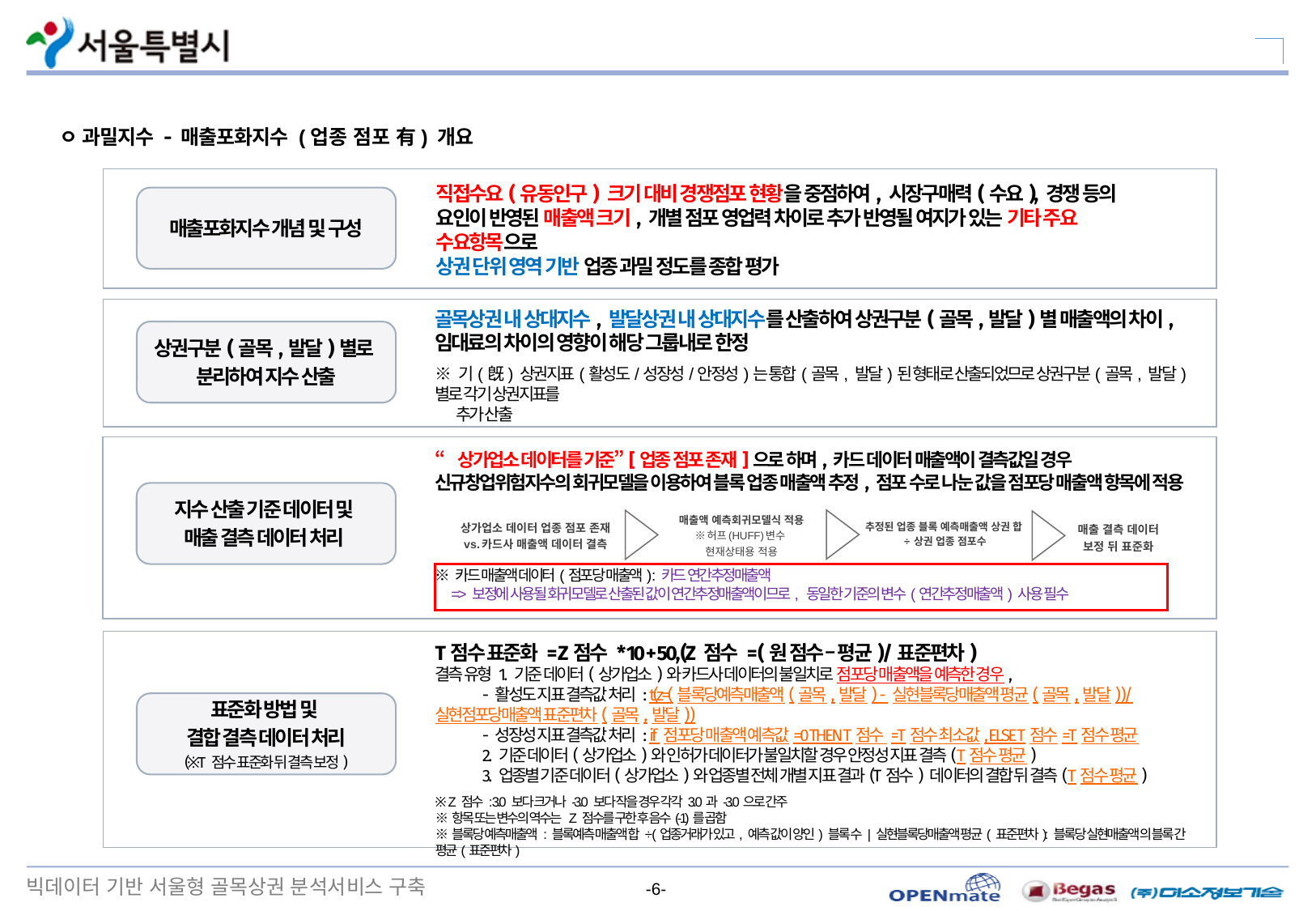

ㅇ 과밀지수 - 매출포화지수 (업종 점포 有) 개요

매출포화지수 개념 및 구성
직접수요(유동인구) 크기 대비 경쟁점포 현황을 중점하여, 시장구매력(수요), 경쟁 등의 요인이 반영된 매출액 크기, 개별 점포 영업력 차이로 추가 반영될 여지가 있는 기타 주요 수요항목으로
상권 단위 영역 기반 업종 과밀 정도를 종합 평가

상권구분(골목,발달)별로
분리하여 지수 산출
골목상권 내 상대지수, 발달상권 내 상대지수를 산출하여 상권구분(골목,발달)별 매출액의 차이, 임대료의 차이의 영향이 해당 그룹내로 한정

※ 기(旣) 상권지표(활성도/성장성/안정성)는 통합(골목, 발달)된 형태로 산출되었므로 상권구분(골목, 발달)별로 각기 상권지표를
      추가 산출

“상가업소 데이터를 기준”[업종 점포 존재]으로 하며, 카드 데이터 매출액이 결측값일 경우 신규창업위험지수의 회귀모델을 이용하여 블록 업종 매출액 추정, 점포 수로 나눈 값을 점포당 매출액 항목에 적용

※ 카드 매출액 데이터(점포당 매출액) : 카드 연간추정매출액
       => 보정에 사용될 회귀모델로 산출된 값이 연간추정매출액이므로,  동일한 기준의 변수(연간추정매출액) 사용 필수

지수 산출 기준 데이터 및
매출 결측 데이터 처리

매출액 예측회귀모델식 적용
※허프(HUFF)변수
현재상태용 적용

상가업소 데이터 업종 점포 존재 vs.카드사 매출액 데이터 결측

추정된 업종 블록 예측매출액 상권 합
÷ 상권 업종 점포수

매출 결측 데이터 보정 뒤 표준화

T점수 표준화 = Z점수 * 10 + 50, (Z 점수 = (원 점수 – 평균)/표준편차)
결측 유형 1. 기준 데이터(상가업소)와 카드사 데이터의 불일치로 점포당 매출액을 예측한 경우,
                    - 활성도 지표 결측값 처리 : t(z=(블록당예측매출액(골목,발달)  - 실현블록당매출액 평균(골목,발달) )/실현점포당매출액 표준편차(골목,발달) )
                    - 성장성 지표 결측값 처리 : if 점포당 매출액 예측값=0 THEN T점수 =T점수 최소값, ELSE T점수=T점수 평균
                    2. 기준 데이터(상가업소)와 인허가 데이터가 불일치할 경우 안정성 지표 결측(T점수 평균)
                    3. 업종별 기준 데이터(상가업소)와 업종별 전체 개별 지표 결과(T점수) 데이터의 결합 뒤 결측(T점수 평균)

※ Z 점수 : 3.0 보다 크거나 -3.0 보다 작을 경우 각각 3.0과 -3.0으로 간주
※항목 또는 변수의 역수는  Z 점수를 구한 후 음수(-1)를 곱함
※블록당 예측매출액 : 블록예측 매출액 합 ÷ (업종거래가 있고, 예측 값이 양인) 블록 수 | 실현블록당매출액 평균( 표준편차): 블록당 실현매출액 의 블록 간 평균(표준편차)

표준화 방법 및
결합 결측 데이터 처리
(※T 점수 표준화 뒤 결측 보정)